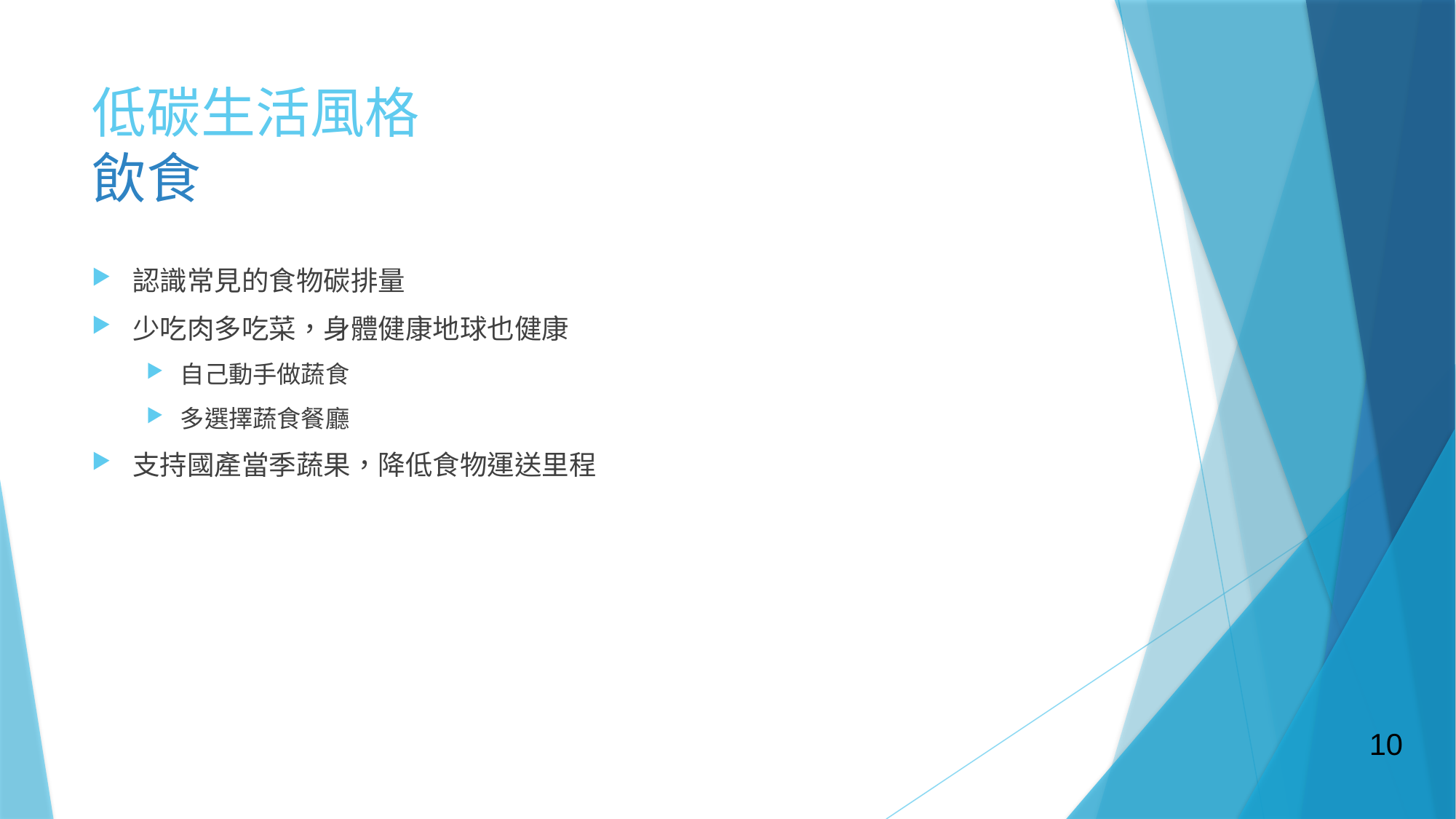

# 低碳生活風格 飲⾷
認識常⾒的⾷物碳排量
少吃⾁多吃菜，⾝體健康地球也健康
⾃⼰動⼿做蔬⾷
多選擇蔬⾷餐廳
⽀持國產當季蔬果，降低⾷物運送⾥程
10